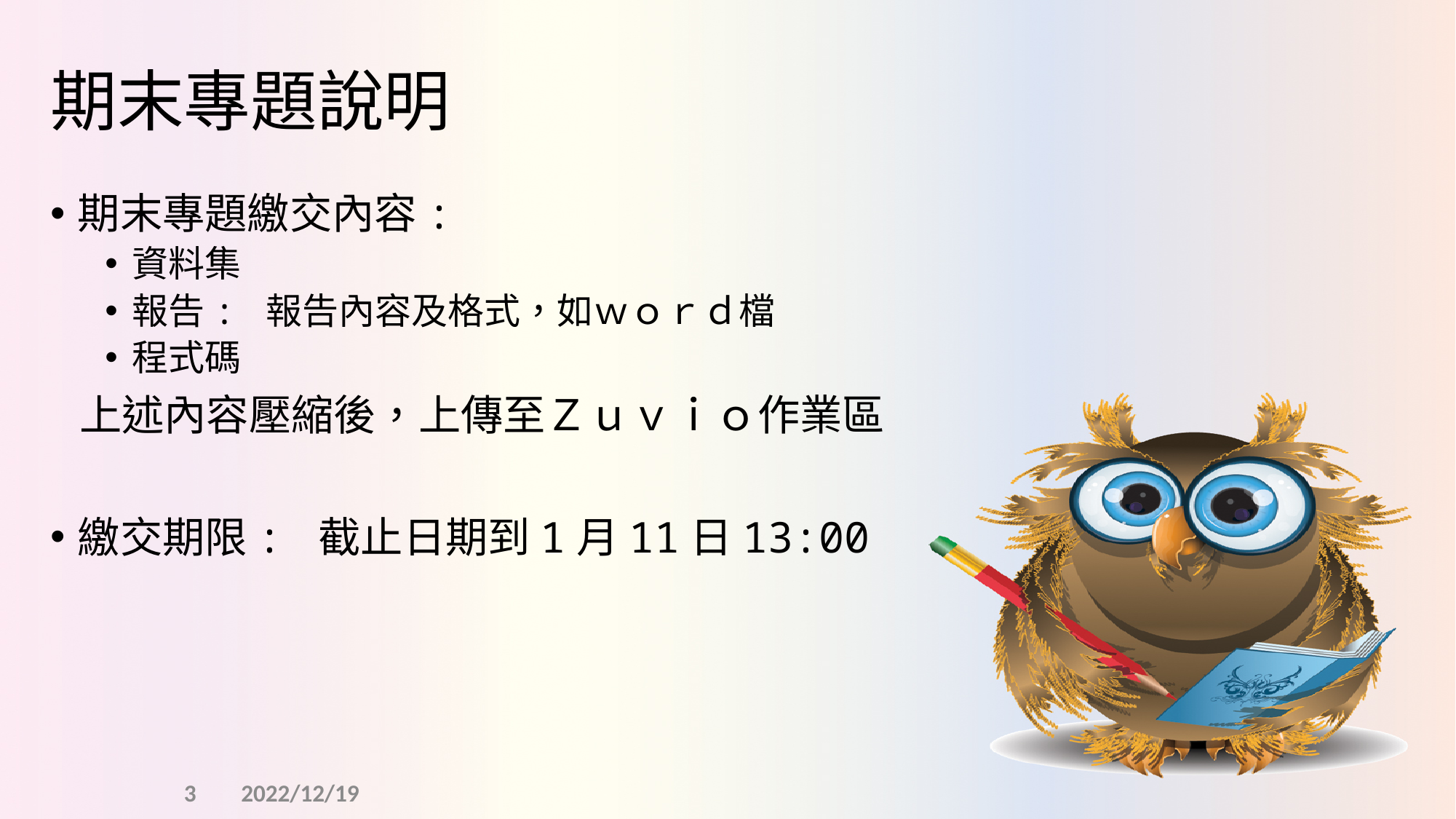

# 期末專題說明
期末專題繳交內容:
資料集
報告: 報告內容及格式，如ｗｏｒｄ檔
程式碼
  上述內容壓縮後，上傳至Ｚｕｖｉｏ作業區

繳交期限: 截止日期到1月11日13:00

2022/12/19
3